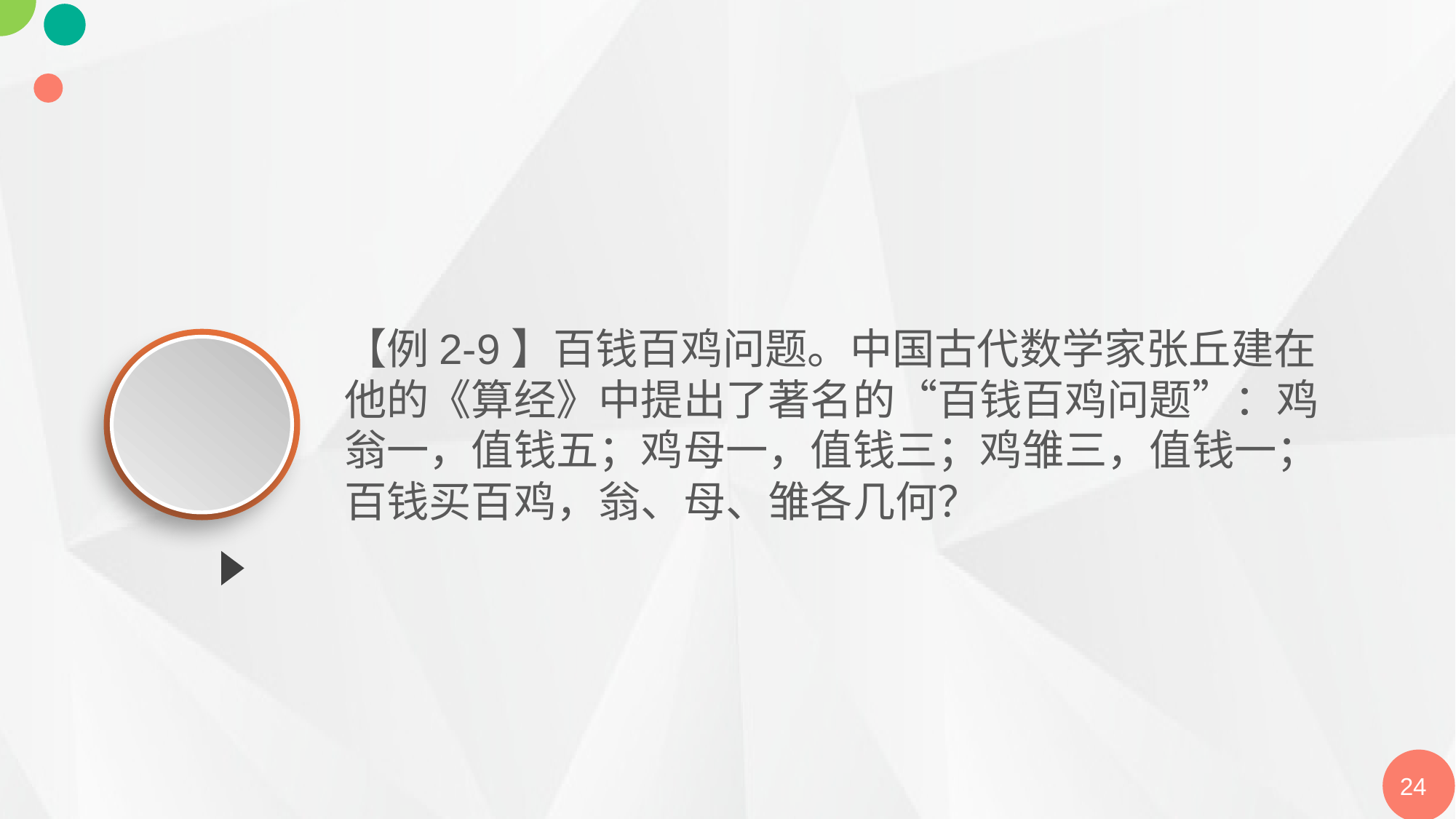

【例2-9】百钱百鸡问题。中国古代数学家张丘建在他的《算经》中提出了著名的“百钱百鸡问题”：鸡翁一，值钱五；鸡母一，值钱三；鸡雏三，值钱一；百钱买百鸡，翁、母、雏各几何？